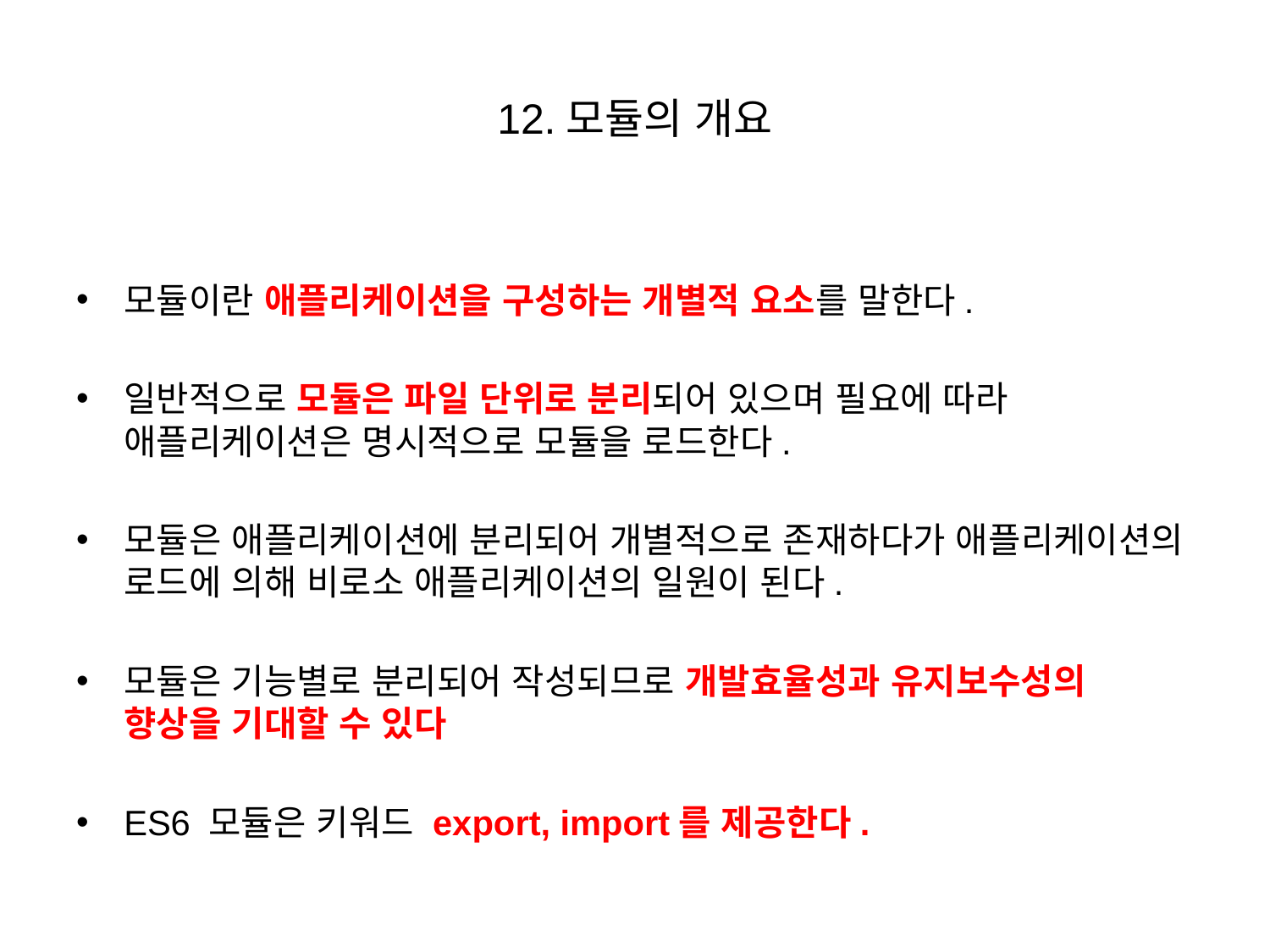

# 12.모듈의 개요

모듈이란 애플리케이션을 구성하는 개별적 요소를 말한다.

일반적으로 모듈은 파일 단위로 분리되어 있으며 필요에 따라 애플리케이션은 명시적으로 모듈을 로드한다.

모듈은 애플리케이션에 분리되어 개별적으로 존재하다가 애플리케이션의 로드에 의해 비로소 애플리케이션의 일원이 된다.

모듈은 기능별로 분리되어 작성되므로 개발효율성과 유지보수성의 향상을 기대할 수 있다

ES6 모듈은 키워드 export, import를 제공한다.